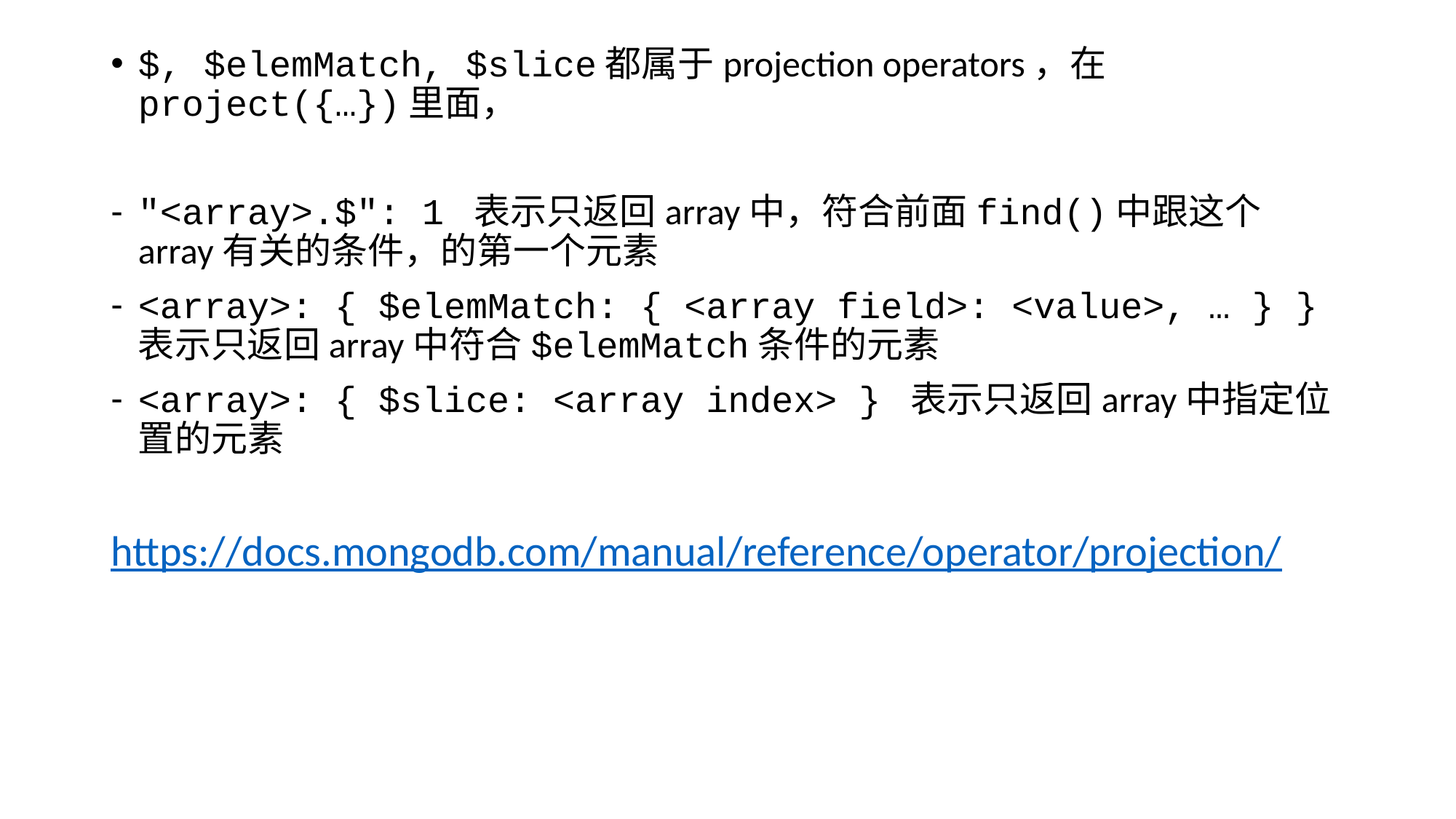

$, $elemMatch, $slice都属于projection operators，在project({…})里面，

"<array>.$": 1 表示只返回array中，符合前面find()中跟这个array有关的条件，的第一个元素
<array>: { $elemMatch: { <array field>: <value>, … } }表示只返回array中符合$elemMatch条件的元素
<array>: { $slice: <array index> } 表示只返回array中指定位置的元素

https://docs.mongodb.com/manual/reference/operator/projection/